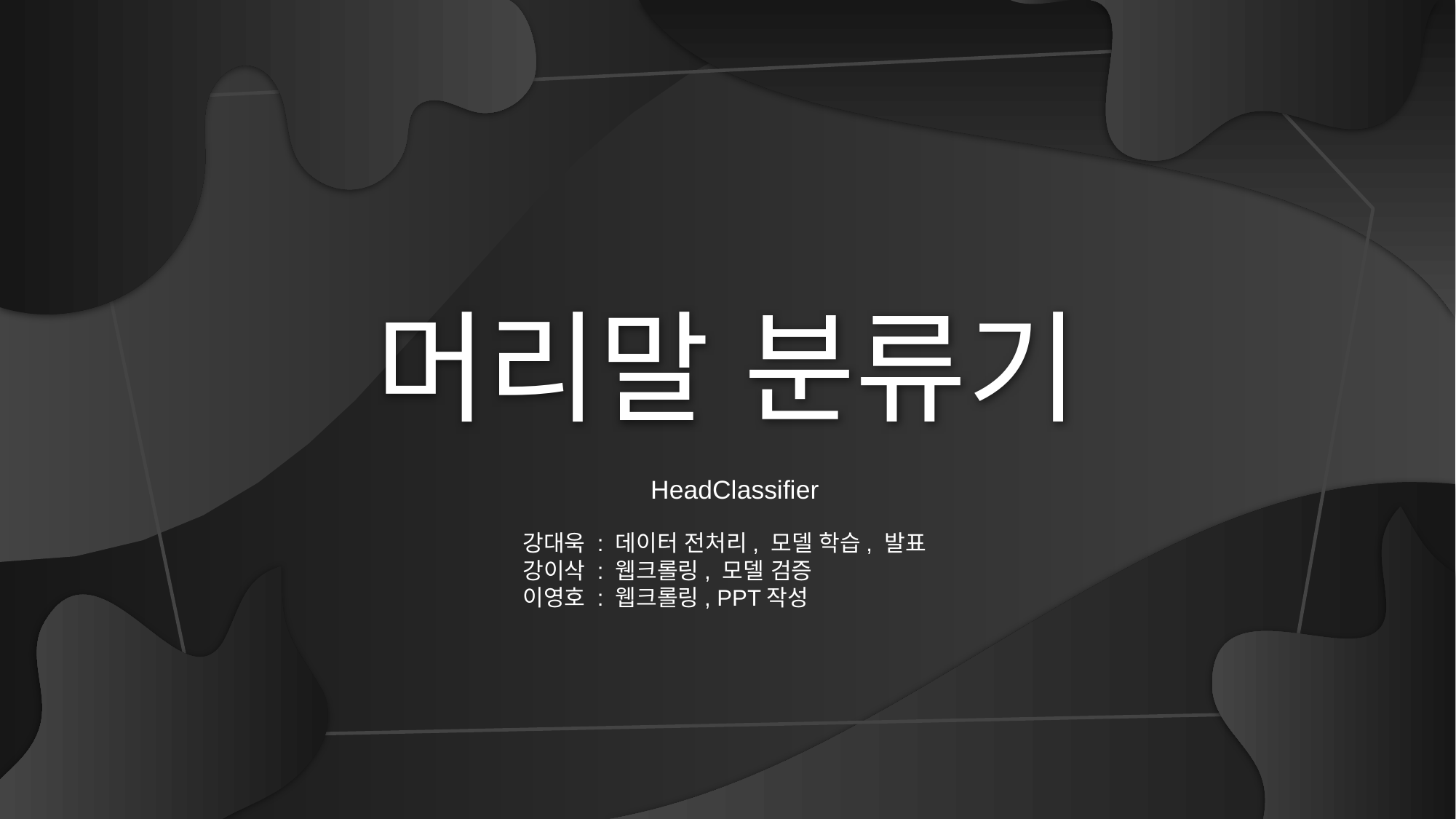

# 머리말 분류기
HeadClassifier

강대욱 : 데이터 전처리, 모델 학습, 발표
강이삭 : 웹크롤링, 모델 검증
이영호 : 웹크롤링, PPT작성